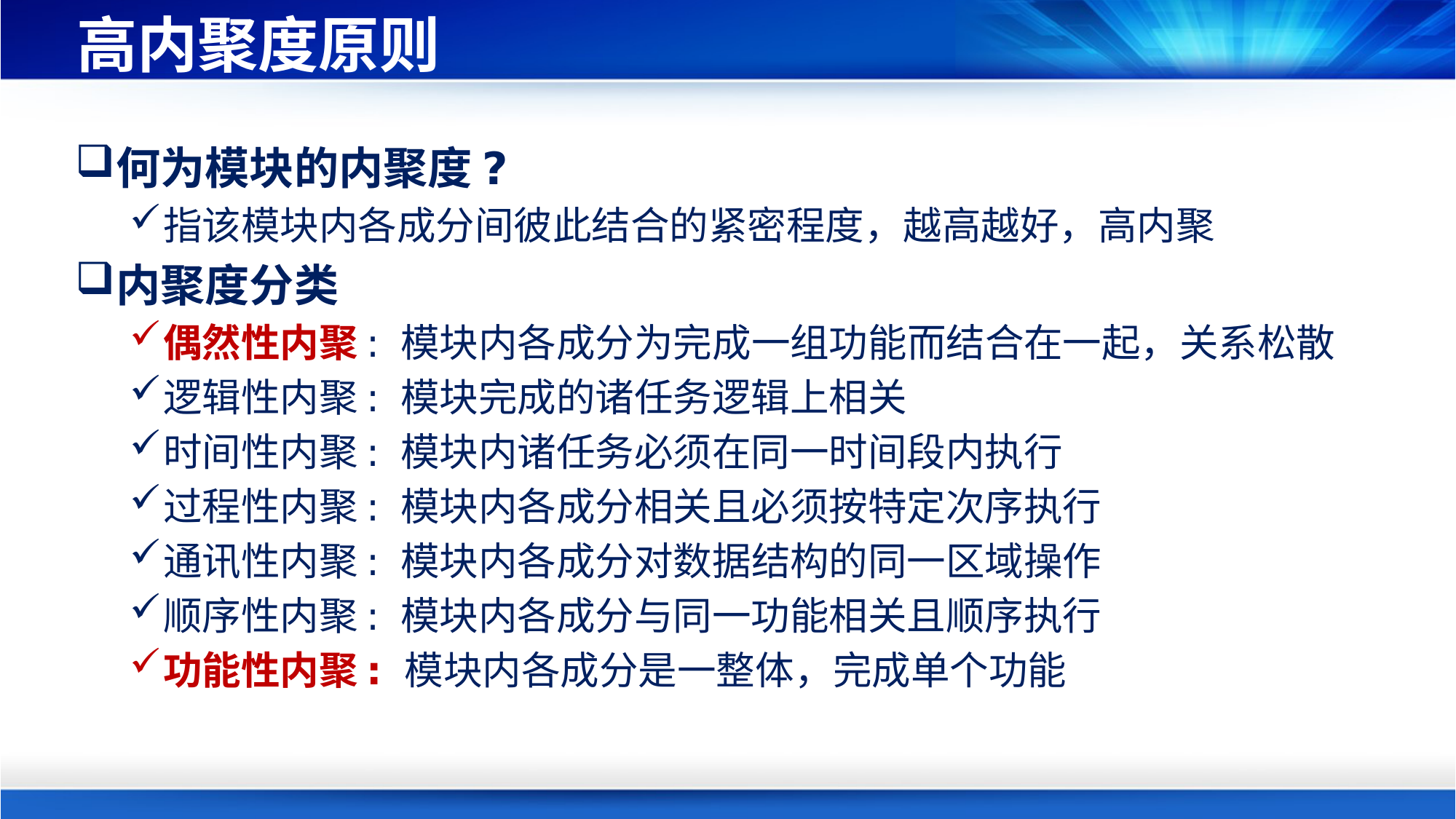

# 高内聚度原则
何为模块的内聚度?
指该模块内各成分间彼此结合的紧密程度，越高越好，高内聚
内聚度分类
偶然性内聚: 模块内各成分为完成一组功能而结合在一起，关系松散
逻辑性内聚: 模块完成的诸任务逻辑上相关
时间性内聚: 模块内诸任务必须在同一时间段内执行
过程性内聚: 模块内各成分相关且必须按特定次序执行
通讯性内聚: 模块内各成分对数据结构的同一区域操作
顺序性内聚: 模块内各成分与同一功能相关且顺序执行
功能性内聚: 模块内各成分是一整体，完成单个功能